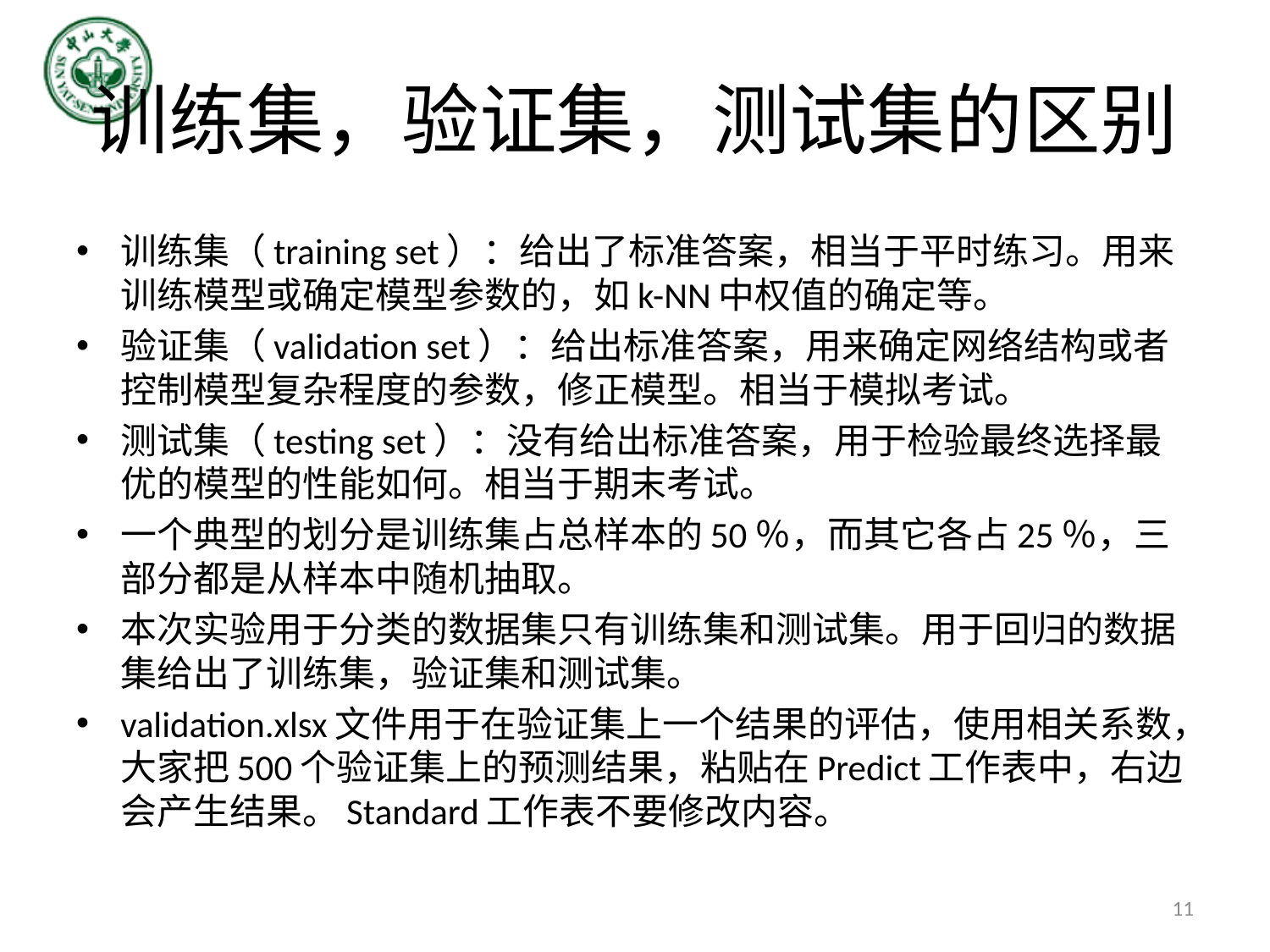

# 训练集，验证集，测试集的区别
训练集（training set）：给出了标准答案，相当于平时练习。用来训练模型或确定模型参数的，如k-NN中权值的确定等。
验证集（validation set）：给出标准答案，用来确定网络结构或者控制模型复杂程度的参数，修正模型。相当于模拟考试。
测试集（testing set）：没有给出标准答案，用于检验最终选择最优的模型的性能如何。相当于期末考试。
一个典型的划分是训练集占总样本的50％，而其它各占25％，三部分都是从样本中随机抽取。
本次实验用于分类的数据集只有训练集和测试集。用于回归的数据集给出了训练集，验证集和测试集。
validation.xlsx文件用于在验证集上一个结果的评估，使用相关系数，大家把500个验证集上的预测结果，粘贴在Predict工作表中，右边会产生结果。Standard工作表不要修改内容。
11